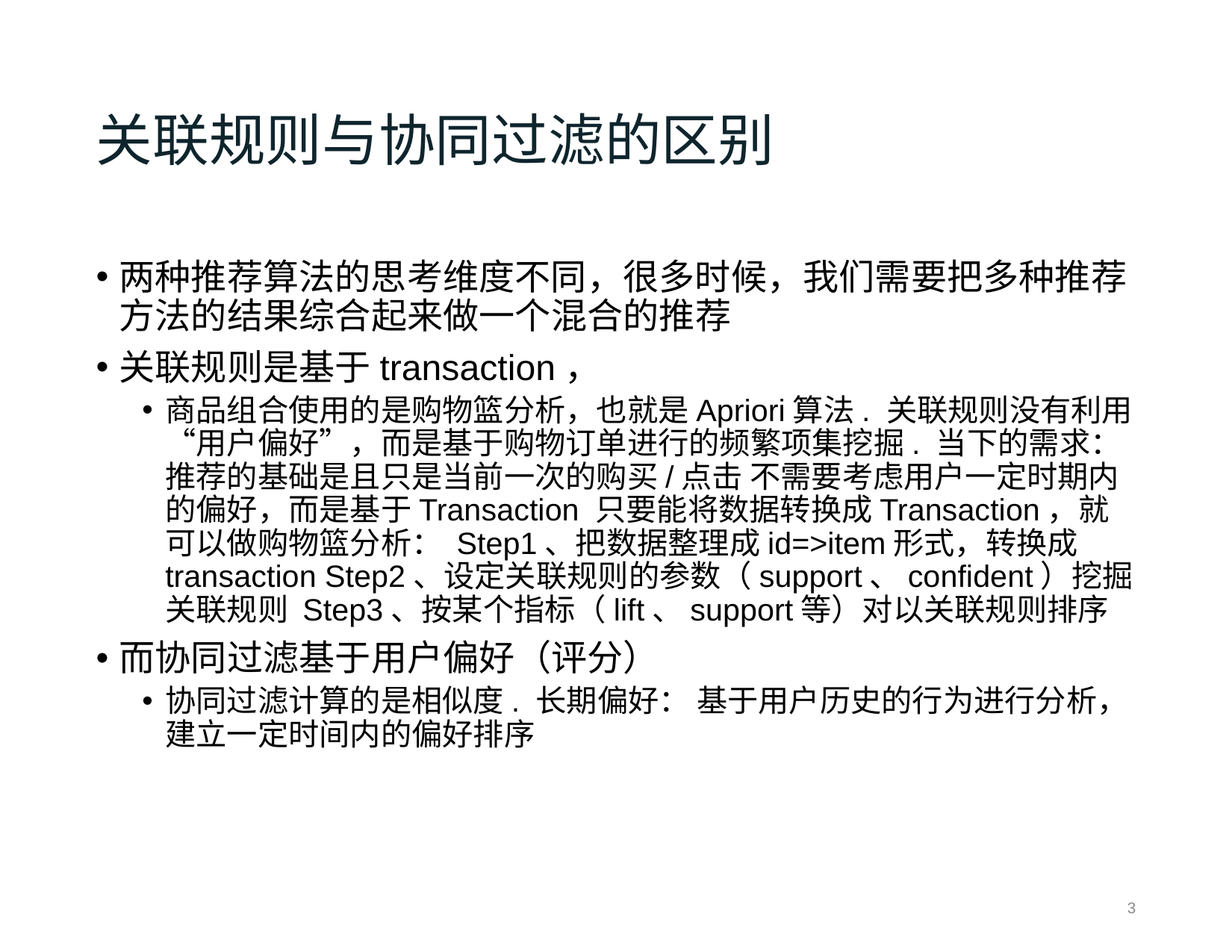

# 关联规则与协同过滤的区别
两种推荐算法的思考维度不同，很多时候，我们需要把多种推荐方法的结果综合起来做一个混合的推荐
关联规则是基于transaction，
商品组合使用的是购物篮分析，也就是Apriori算法. 关联规则没有利用“用户偏好”，而是基于购物订单进行的频繁项集挖掘. 当下的需求：推荐的基础是且只是当前一次的购买/点击 不需要考虑用户一定时期内的偏好，而是基于Transaction 只要能将数据转换成Transaction，就可以做购物篮分析： Step1、把数据整理成id=>item形式，转换成transaction Step2、设定关联规则的参数（support、confident）挖掘关联规则 Step3、按某个指标（lift、support等）对以关联规则排序
而协同过滤基于用户偏好（评分）
协同过滤计算的是相似度. 长期偏好： 基于用户历史的行为进行分析，建立一定时间内的偏好排序

3